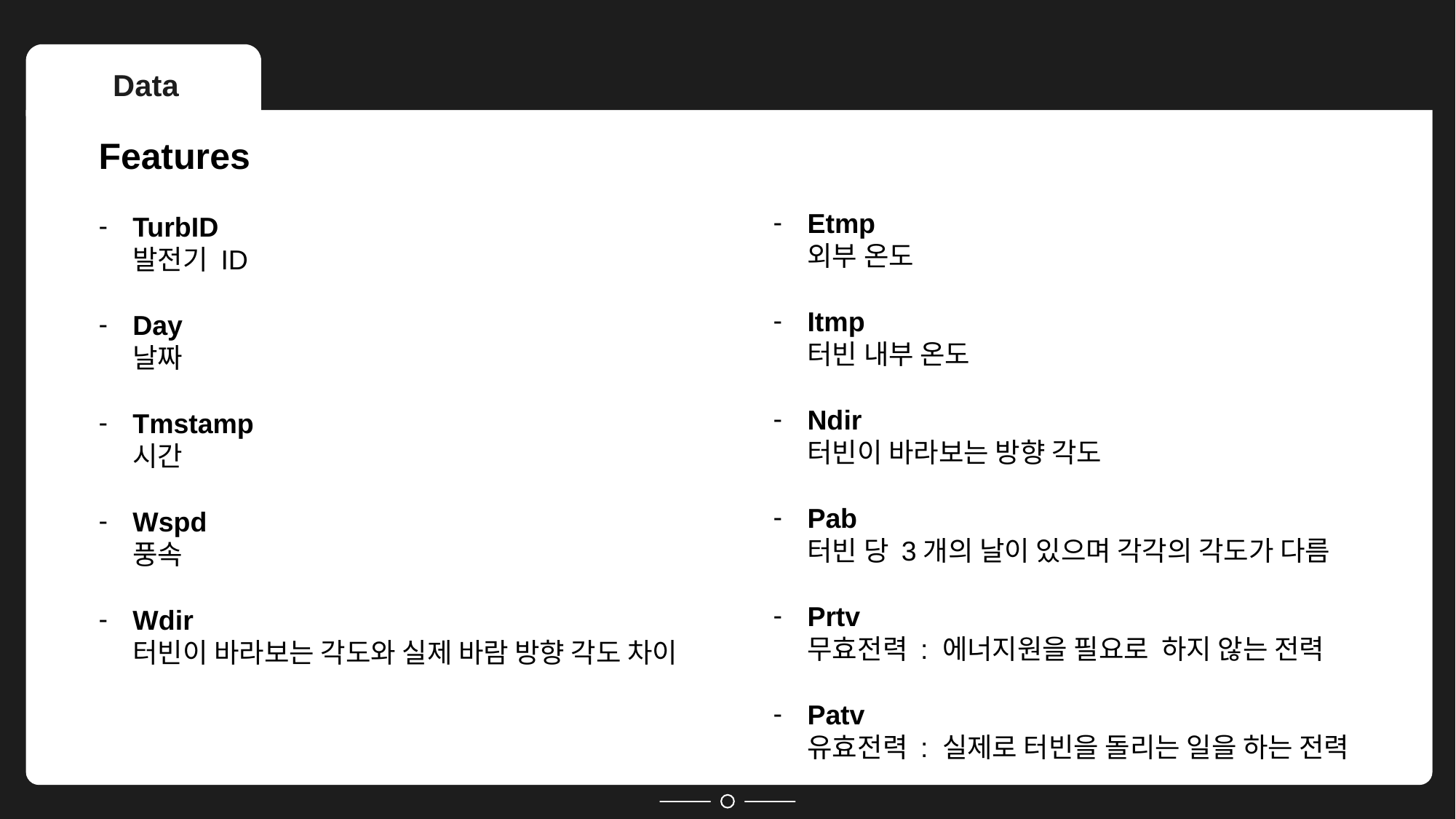

Data
Features

TurbID
발전기 ID
Day
날짜
Tmstamp
시간
Wspd
풍속
Wdir
터빈이 바라보는 각도와 실제 바람 방향 각도 차이
Etmp
외부 온도
Itmp
터빈 내부 온도

Ndir
터빈이 바라보는 방향 각도
Pab
터빈 당 3개의 날이 있으며 각각의 각도가 다름
Prtv
무효전력 : 에너지원을 필요로  하지 않는 전력
Patv
유효전력 : 실제로 터빈을 돌리는 일을 하는 전력